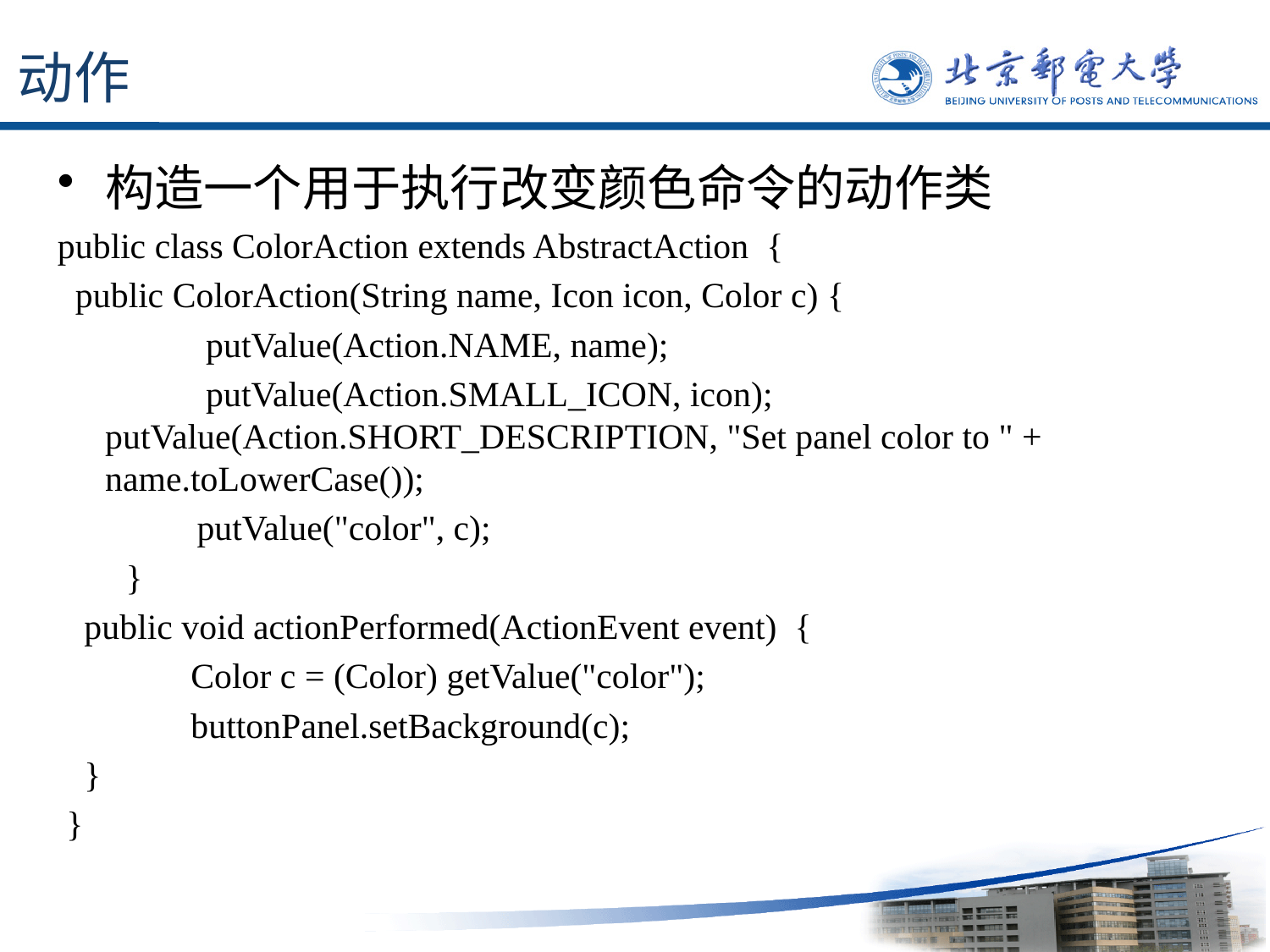

# 动作
构造一个用于执行改变颜色命令的动作类
public class ColorAction extends AbstractAction  {
  public ColorAction(String name, Icon icon, Color c) {
           putValue(Action.NAME, name);
           putValue(Action.SMALL_ICON, icon);                  putValue(Action.SHORT_DESCRIPTION, "Set panel color to " + name.toLowerCase());
          putValue("color", c);
  }
   public void actionPerformed(ActionEvent event)  {
               Color c = (Color) getValue("color");
               buttonPanel.setBackground(c);
   }
 }